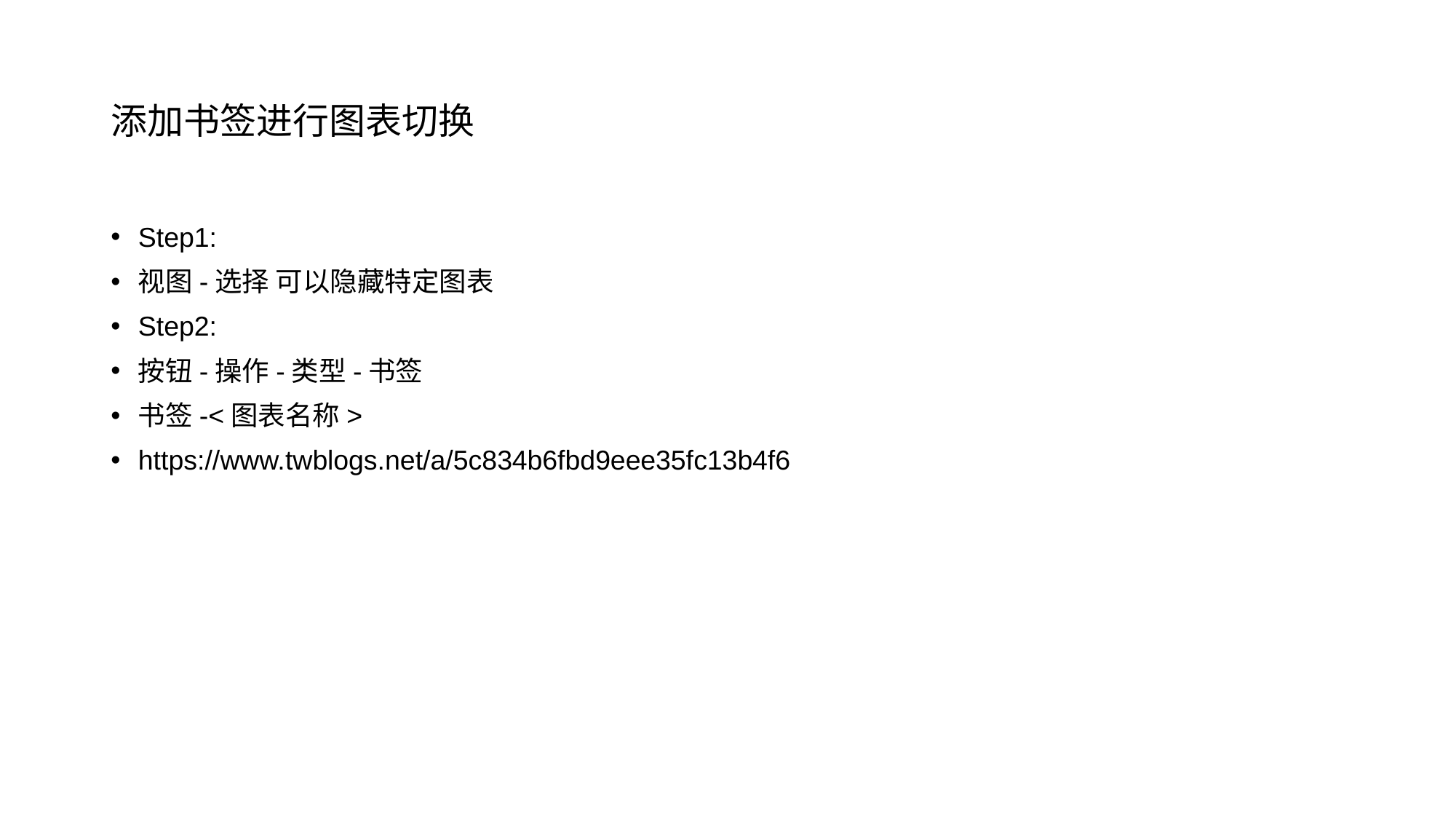

# 添加书签进行图表切换
Step1:
视图-选择 可以隐藏特定图表
Step2:
按钮-操作-类型-书签
书签-<图表名称>
https://www.twblogs.net/a/5c834b6fbd9eee35fc13b4f6